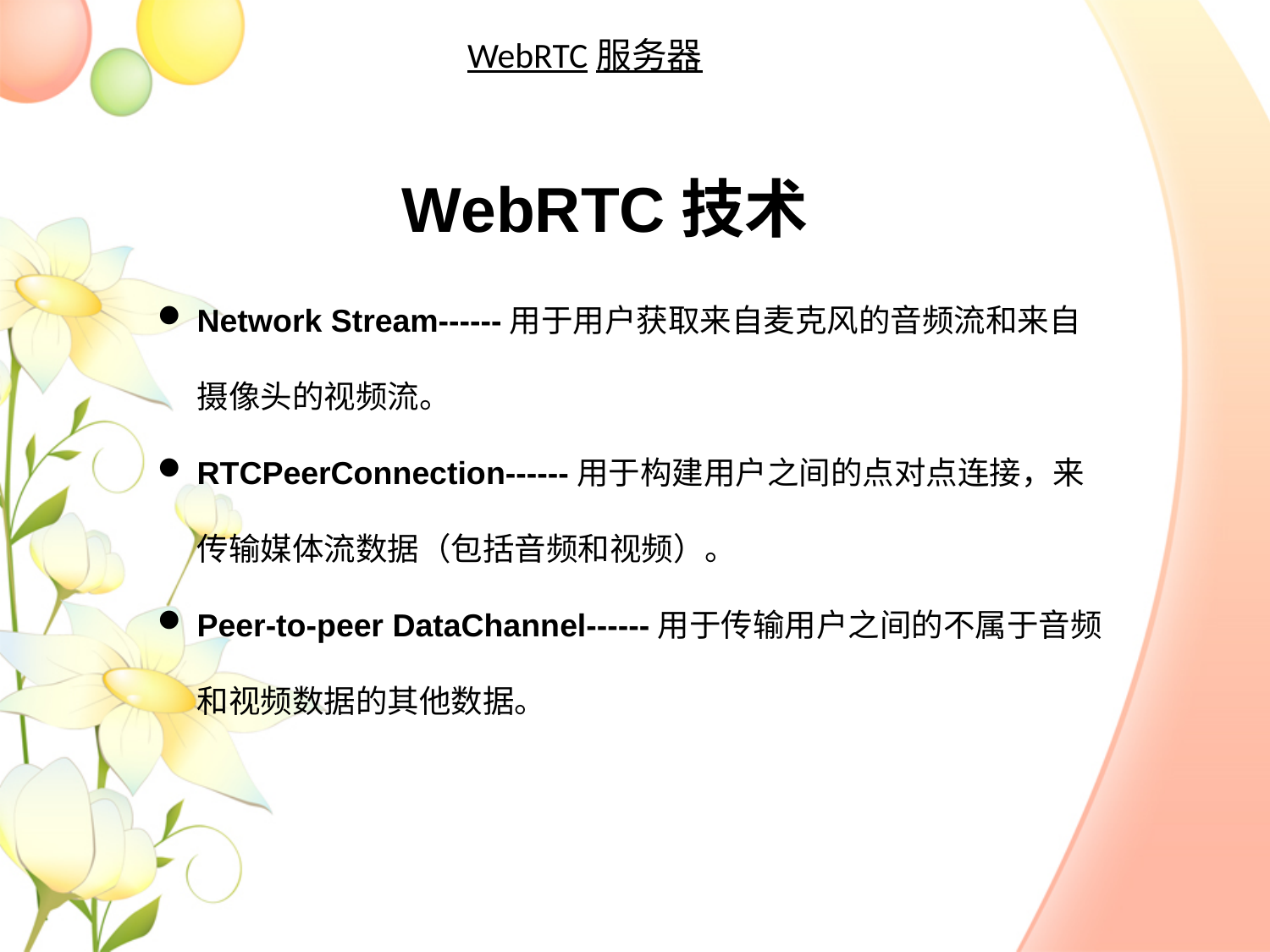

WebRTC服务器
WebRTC技术
Network Stream------用于用户获取来自麦克风的音频流和来自摄像头的视频流。
RTCPeerConnection------用于构建用户之间的点对点连接，来传输媒体流数据（包括音频和视频）。
Peer-to-peer DataChannel------用于传输用户之间的不属于音频和视频数据的其他数据。